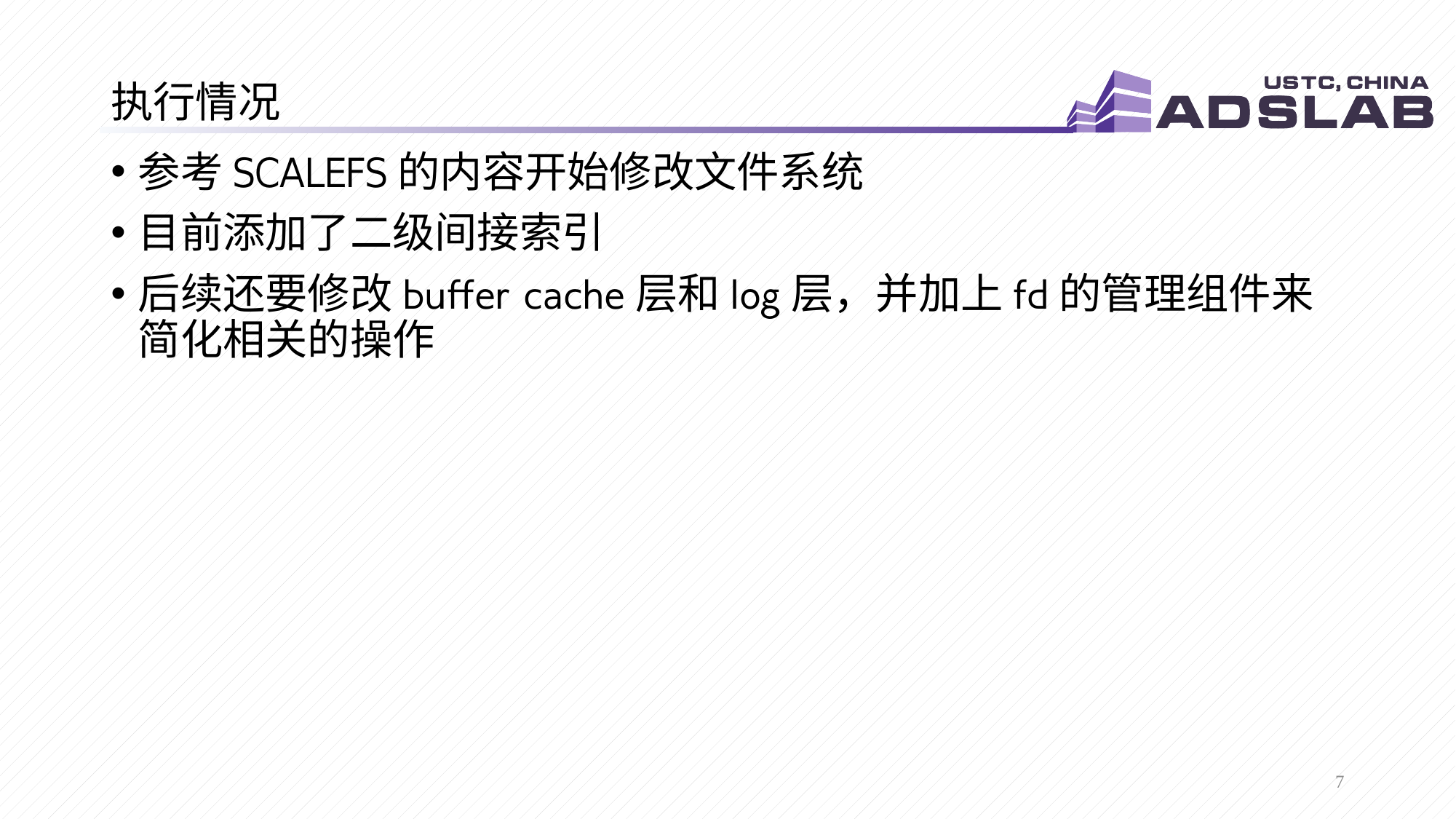

# 执行情况
参考SCALEFS的内容开始修改文件系统
目前添加了二级间接索引
后续还要修改buffer cache层和log层，并加上fd的管理组件来简化相关的操作